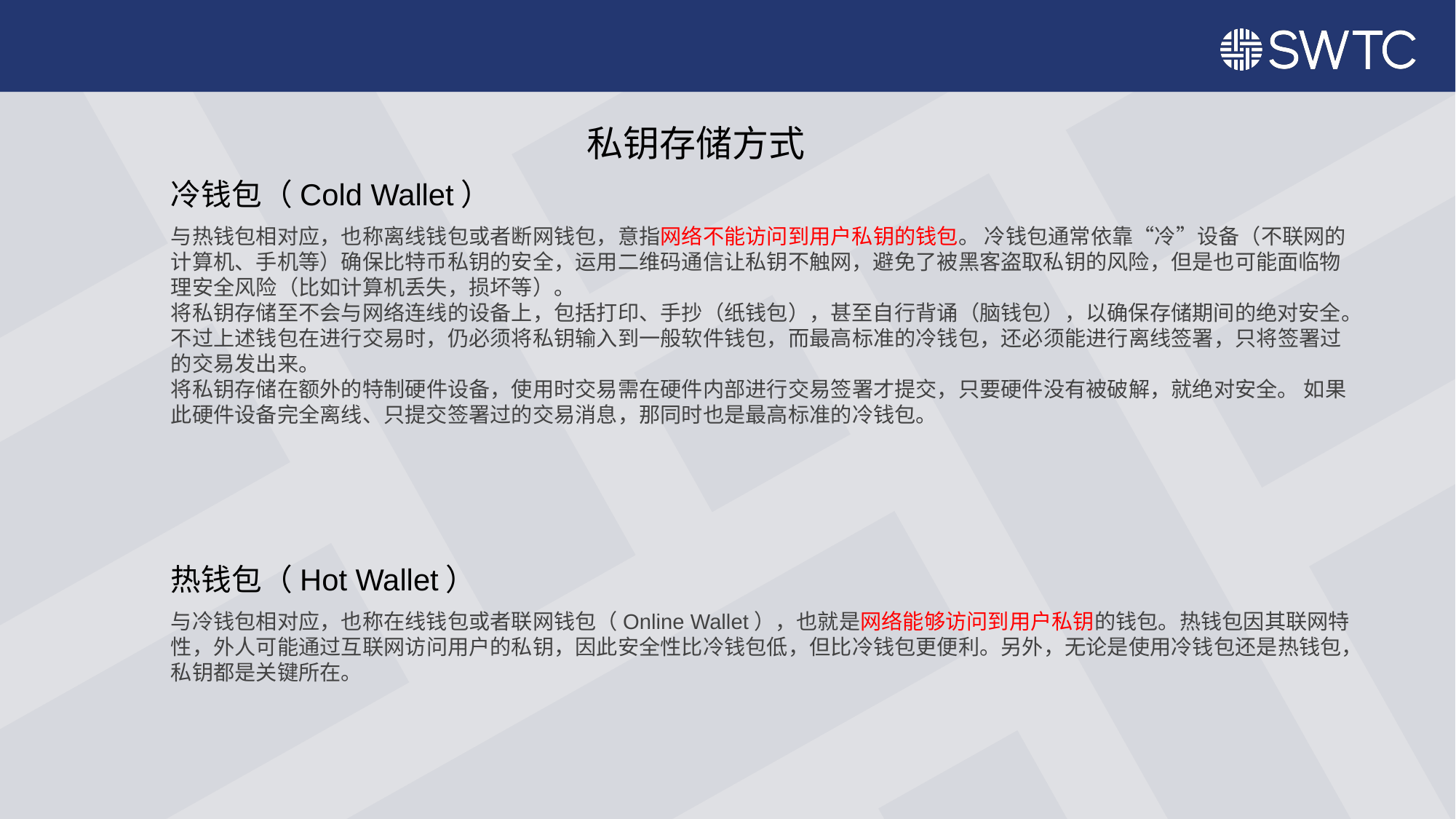

私钥存储方式
冷钱包（Cold Wallet）
与热钱包相对应，也称离线钱包或者断网钱包，意指网络不能访问到用户私钥的钱包。 冷钱包通常依靠“冷”设备（不联网的计算机、手机等）确保比特币私钥的安全，运用二维码通信让私钥不触网，避免了被黑客盗取私钥的风险，但是也可能面临物理安全风险（比如计算机丢失，损坏等）。
将私钥存储至不会与网络连线的设备上，包括打印、手抄（纸钱包），甚至自行背诵（脑钱包），以确保存储期间的绝对安全。不过上述钱包在进行交易时，仍必须将私钥输入到一般软件钱包，而最高标准的冷钱包，还必须能进行离线签署，只将签署过的交易发出来。
将私钥存储在额外的特制硬件设备，使用时交易需在硬件内部进行交易签署才提交，只要硬件没有被破解，就绝对安全。 如果此硬件设备完全离线、只提交签署过的交易消息，那同时也是最高标准的冷钱包。
热钱包（Hot Wallet）
与冷钱包相对应，也称在线钱包或者联网钱包（Online Wallet），也就是网络能够访问到用户私钥的钱包。热钱包因其联网特性，外人可能通过互联网访问用户的私钥，因此安全性比冷钱包低，但比冷钱包更便利。另外，无论是使用冷钱包还是热钱包，私钥都是关键所在。